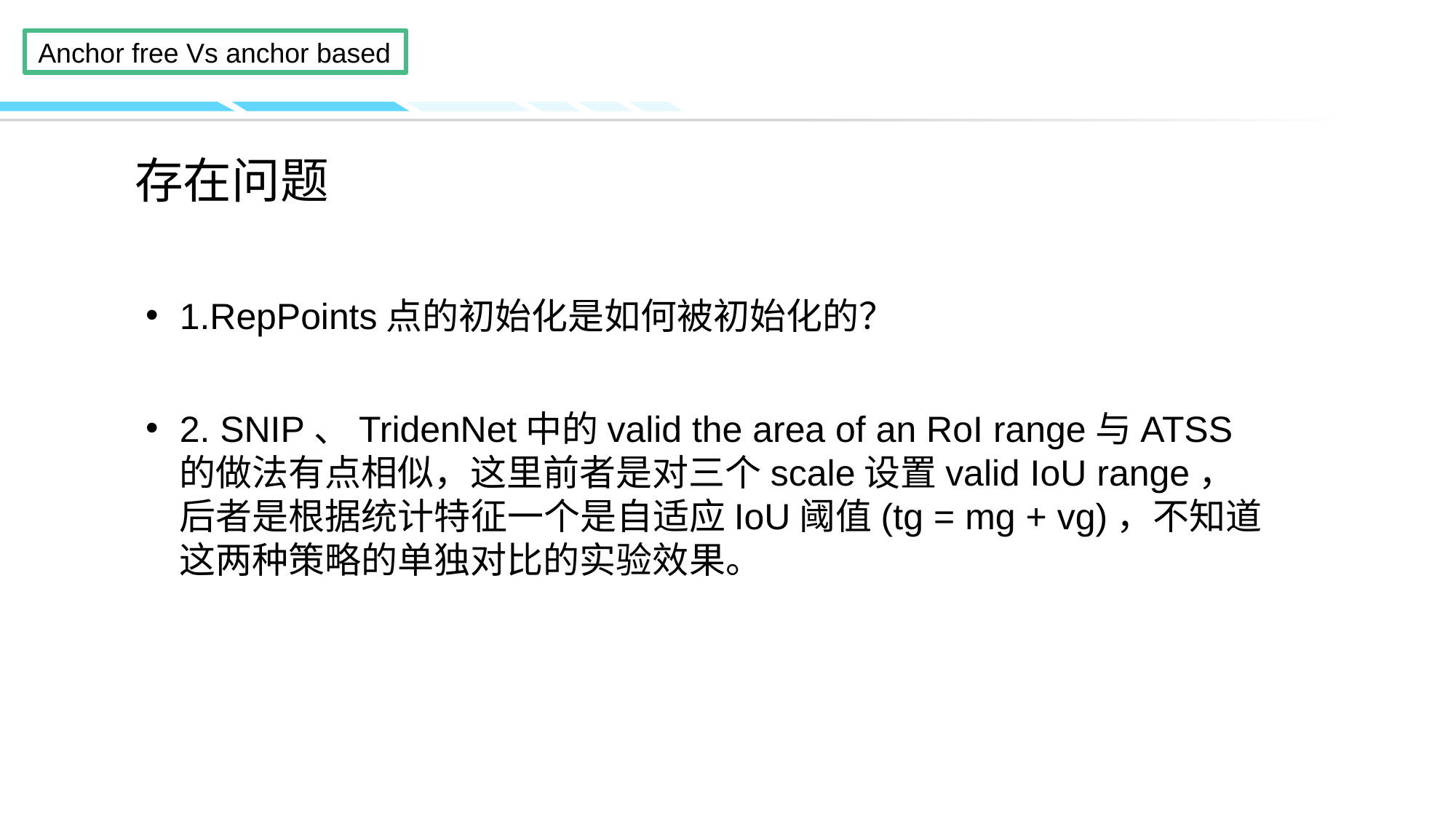

# 存在问题
1.RepPoints点的初始化是如何被初始化的？
2. SNIP、TridenNet中的valid the area of an RoI range与ATSS的做法有点相似，这里前者是对三个scale设置valid IoU range， 后者是根据统计特征一个是自适应IoU阈值(tg = mg + vg)，不知道这两种策略的单独对比的实验效果。